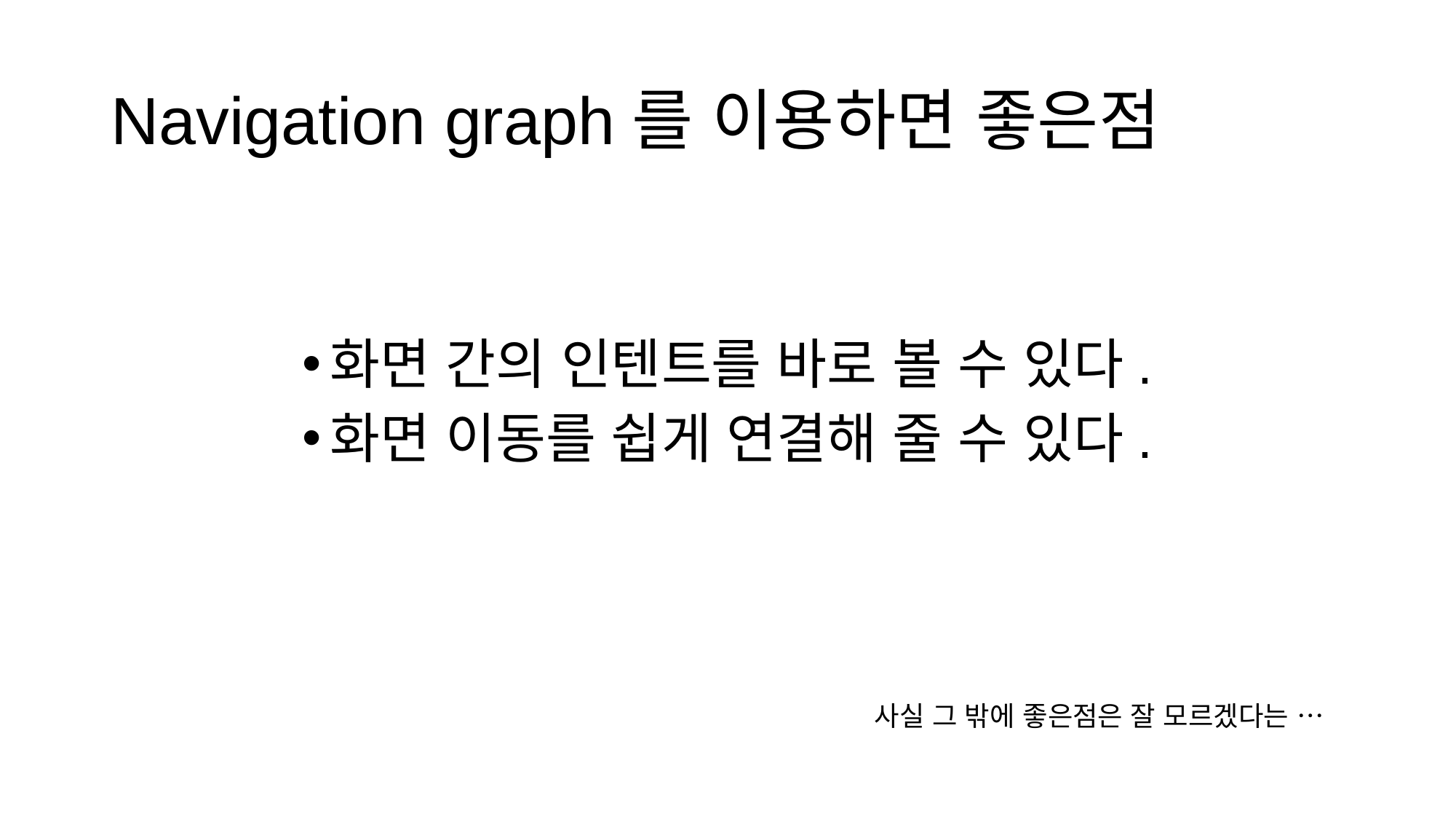

# Navigation graph를 이용하면 좋은점
화면 간의 인텐트를 바로 볼 수 있다.
화면 이동를 쉽게 연결해 줄 수 있다.

사실 그 밖에 좋은점은 잘 모르겠다는 …